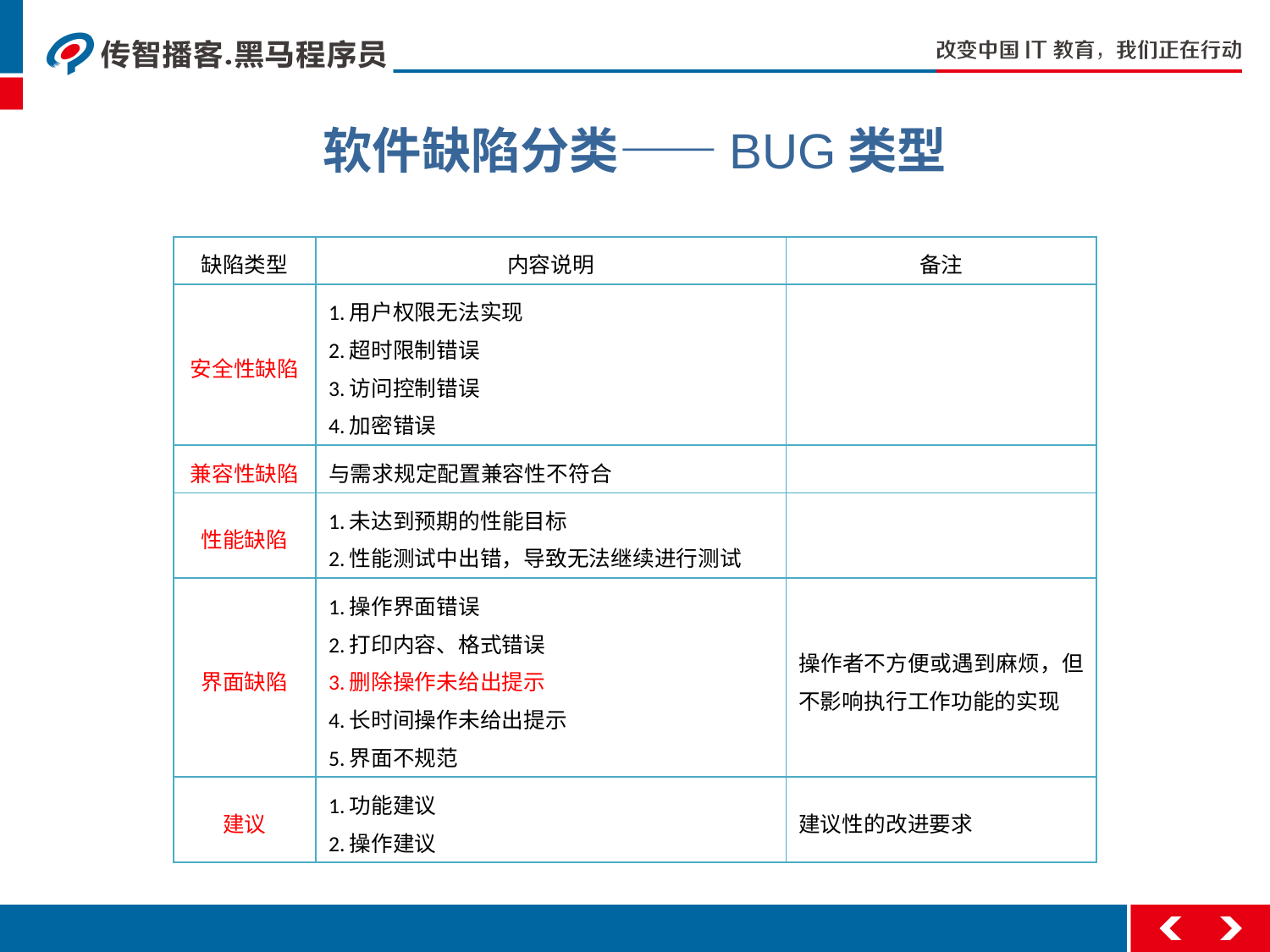

# 软件缺陷分类——BUG类型
| 缺陷类型 | 内容说明 | 备注 |
| --- | --- | --- |
| 安全性缺陷 | 1.用户权限无法实现 2.超时限制错误 3.访问控制错误 4.加密错误 |  |
| 兼容性缺陷 | 与需求规定配置兼容性不符合 |  |
| 性能缺陷 | 1.未达到预期的性能目标 2.性能测试中出错，导致无法继续进行测试 |  |
| 界面缺陷 | 1.操作界面错误 2.打印内容、格式错误 3.删除操作未给出提示 4.长时间操作未给出提示 5.界面不规范 | 操作者不方便或遇到麻烦，但不影响执行工作功能的实现 |
| 建议 | 1.功能建议 2.操作建议 | 建议性的改进要求 |